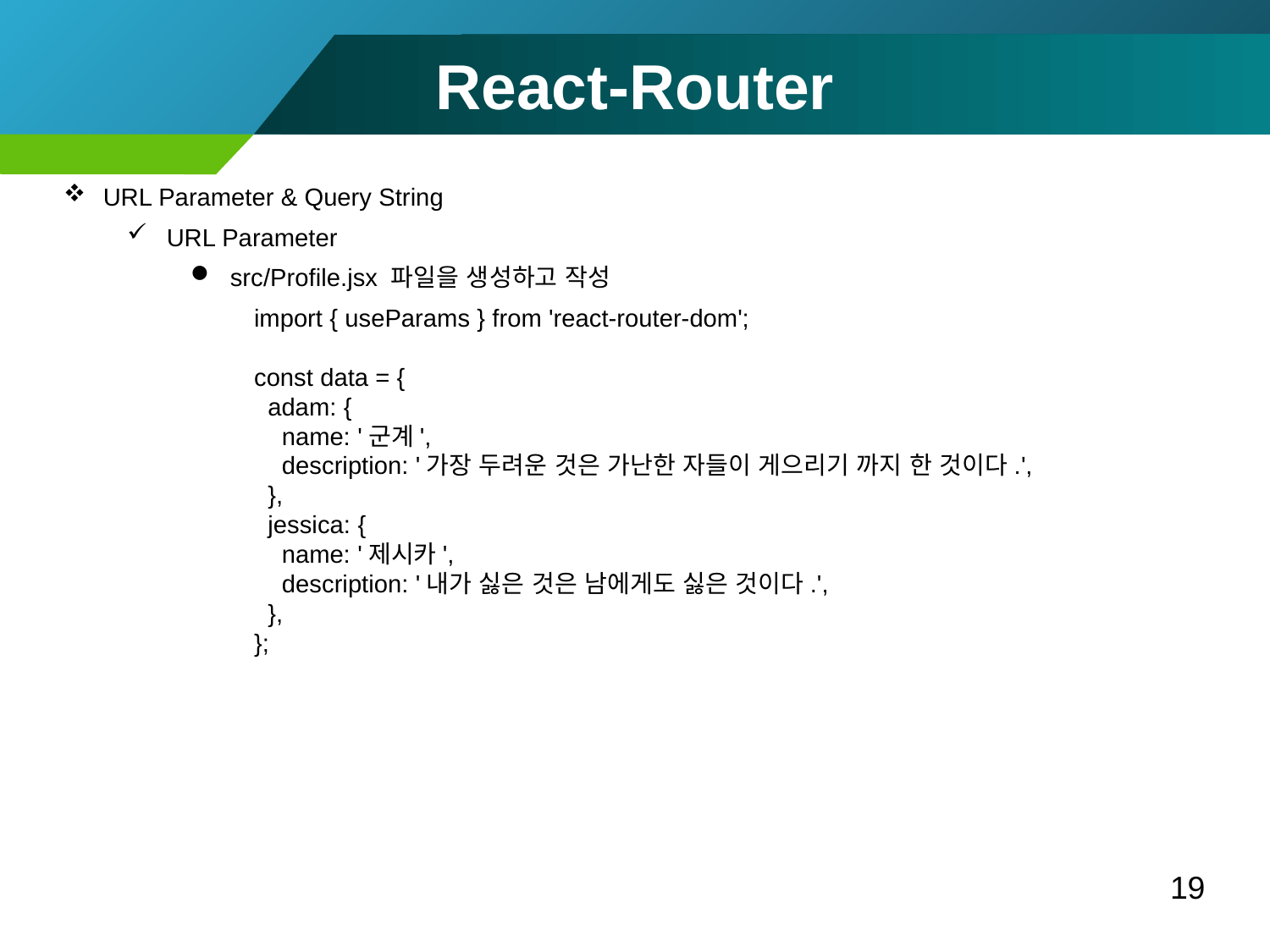

React-Router
URL Parameter & Query String
URL Parameter
src/Profile.jsx 파일을 생성하고 작성
import { useParams } from 'react-router-dom';

const data = {
  adam: {
    name: '군계',
    description: '가장 두려운 것은 가난한 자들이 게으리기 까지 한 것이다.',
  },
  jessica: {
    name: '제시카',
    description: '내가 싫은 것은 남에게도 싫은 것이다.',
  },
};
19